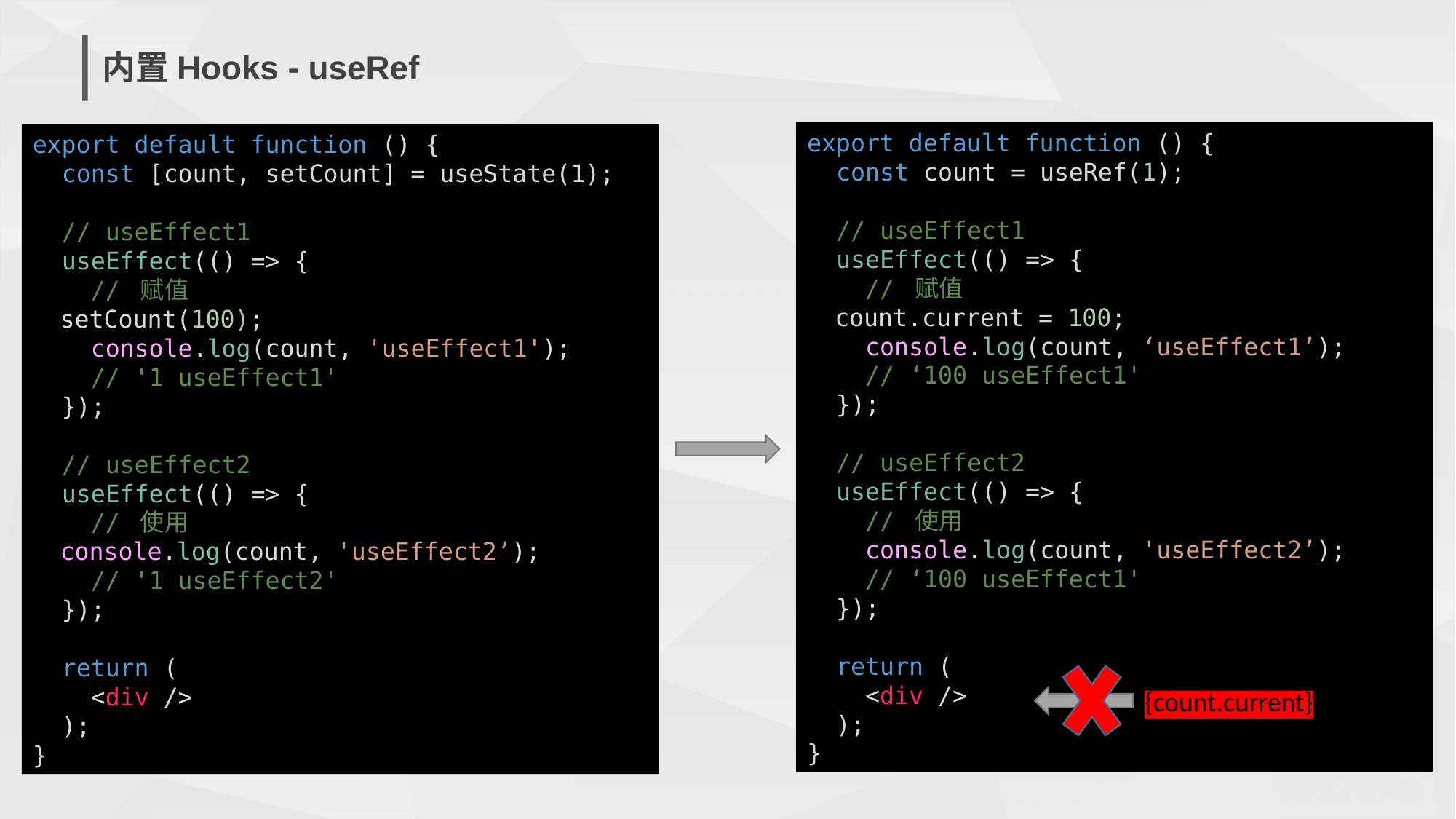

内置Hooks - useRef
export default function () {
  const count = useRef(1);
  // useEffect1
  useEffect(() => {
    // 赋值
    count.current = 100;
    console.log(count, ‘useEffect1’);
    // ‘100 useEffect1'
  });
  // useEffect2
  useEffect(() => {
    // 使用
    console.log(count, 'useEffect2’);
    // ‘100 useEffect1'
  });
  return (
    <div />
  );
}
export default function () {
  const [count, setCount] = useState(1);
  // useEffect1
  useEffect(() => {
    // 赋值
    setCount(100);
    console.log(count, 'useEffect1');
    // '1 useEffect1'
  });
  // useEffect2
  useEffect(() => {
    // 使用
    console.log(count, 'useEffect2’);
    // '1 useEffect2'
  });
  return (
    <div />
  );
}

{count.current}